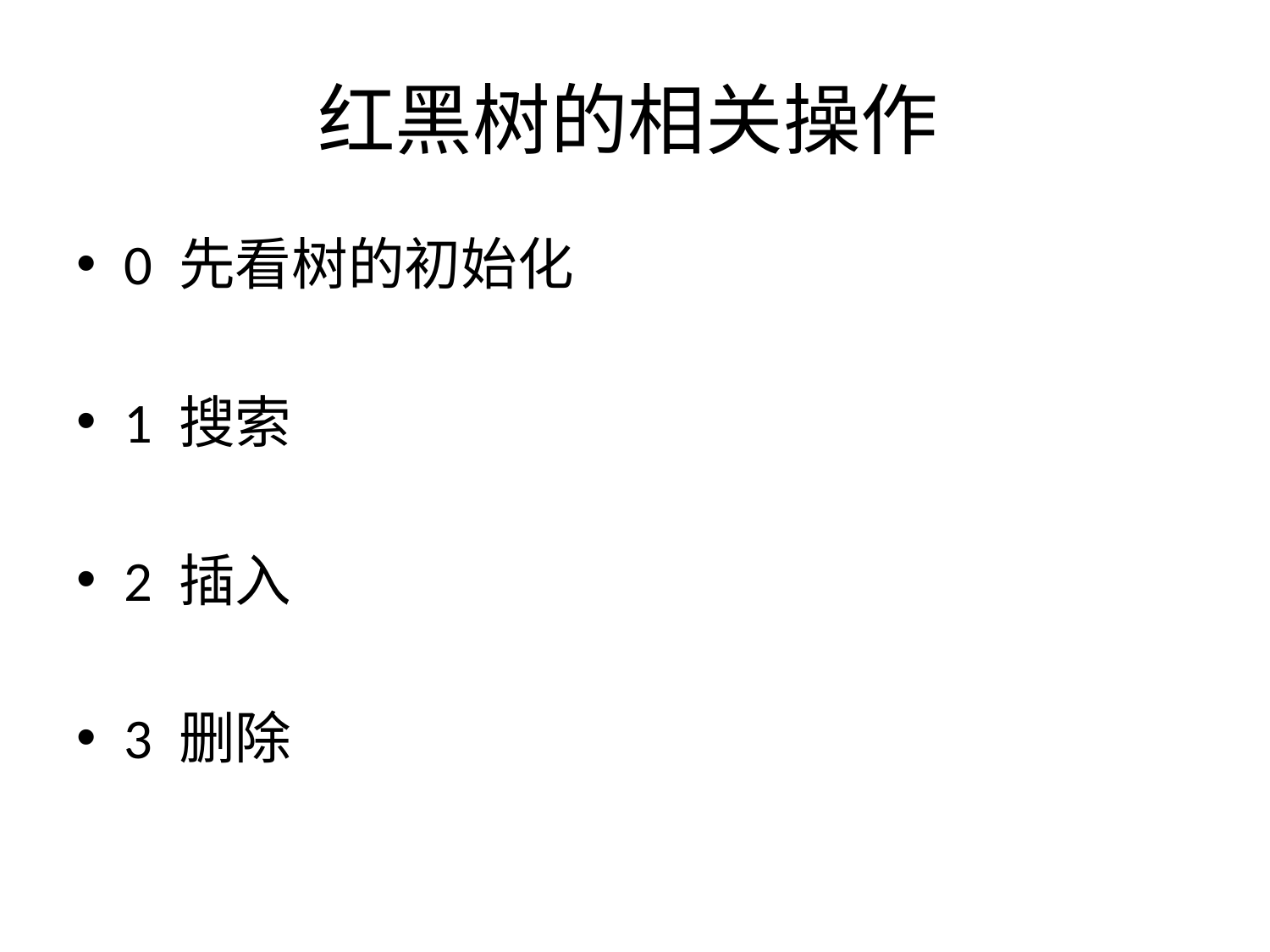

# 红黑树的相关操作
0 先看树的初始化

1 搜索

2 插入

3 删除